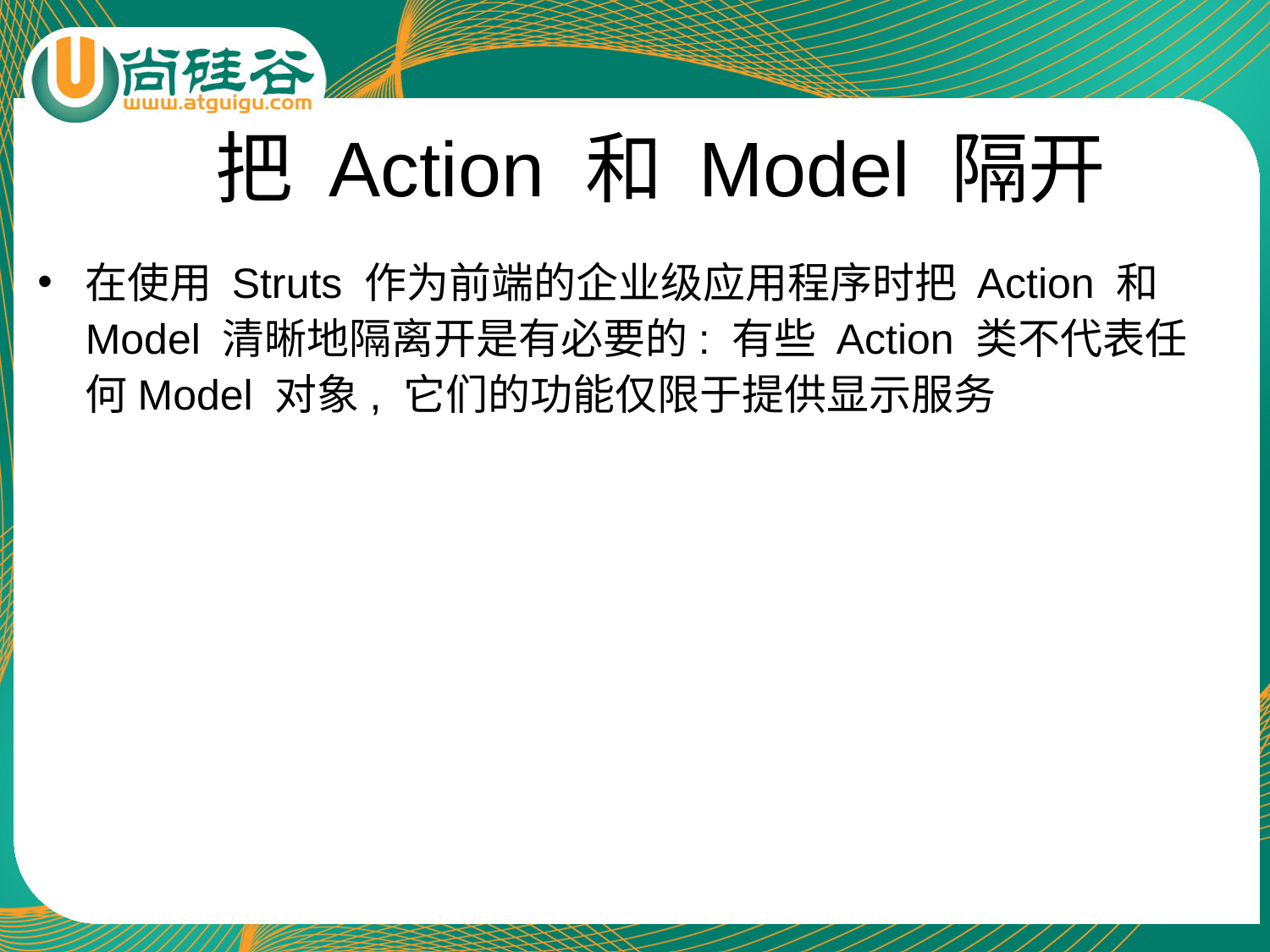

# 把 Action 和 Model 隔开
在使用 Struts 作为前端的企业级应用程序时把 Action 和 Model 清晰地隔离开是有必要的: 有些 Action 类不代表任何Model 对象, 它们的功能仅限于提供显示服务